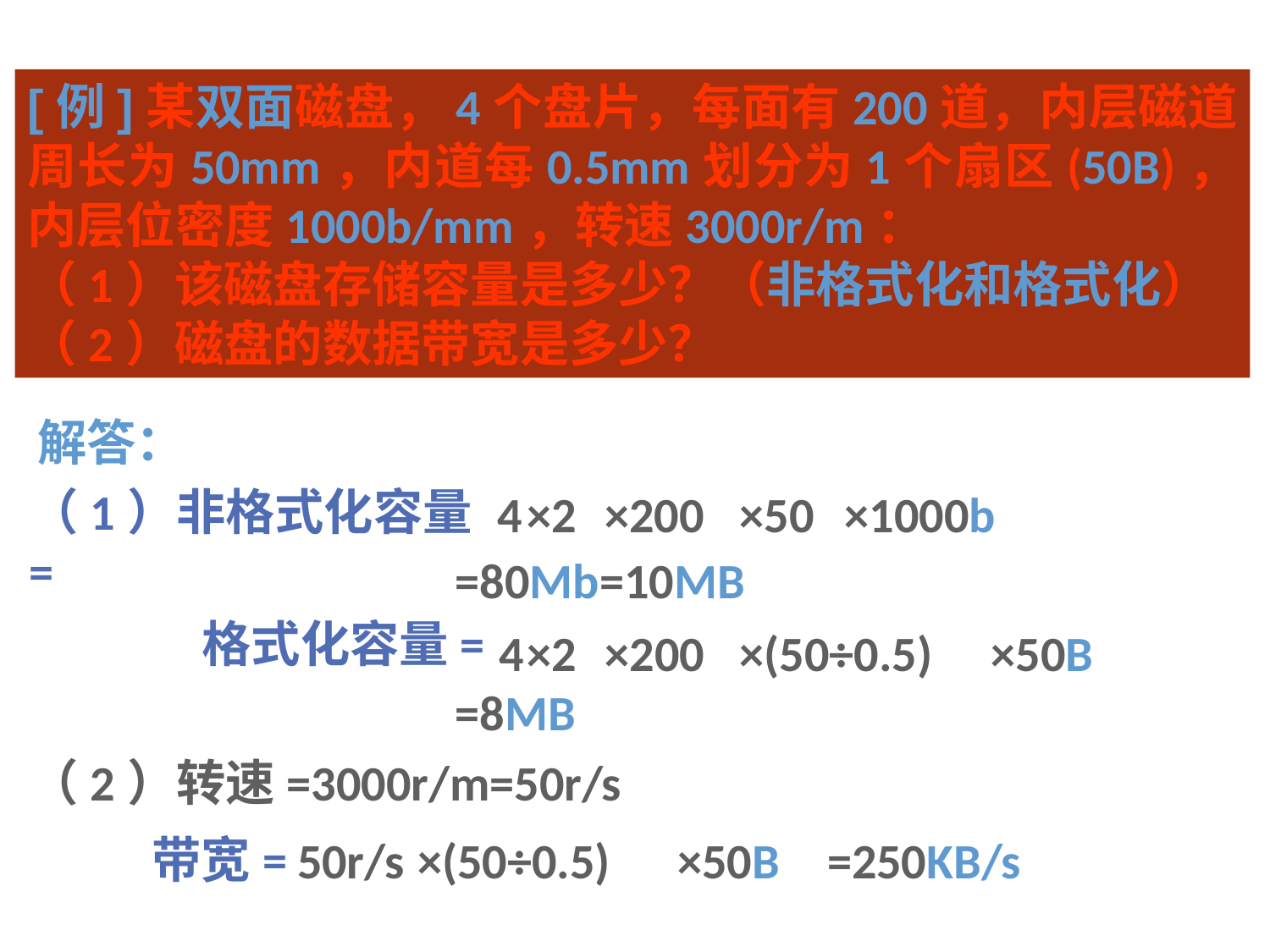

[例]某双面磁盘，4个盘片，每面有200道，内层磁道周长为50mm，内道每0.5mm划分为1个扇区(50B)，内层位密度1000b/mm，转速3000r/m：
（1）该磁盘存储容量是多少？（非格式化和格式化）
（2）磁盘的数据带宽是多少？
解答：
（1）非格式化容量=
4
×2
×200
×50
×1000b
=80Mb=10MB
格式化容量=
4
×2
×200
×(50÷0.5)
×50B
=8MB
（2）转速=3000r/m=50r/s
带宽=
50r/s
×(50÷0.5)
×50B
=250KB/s